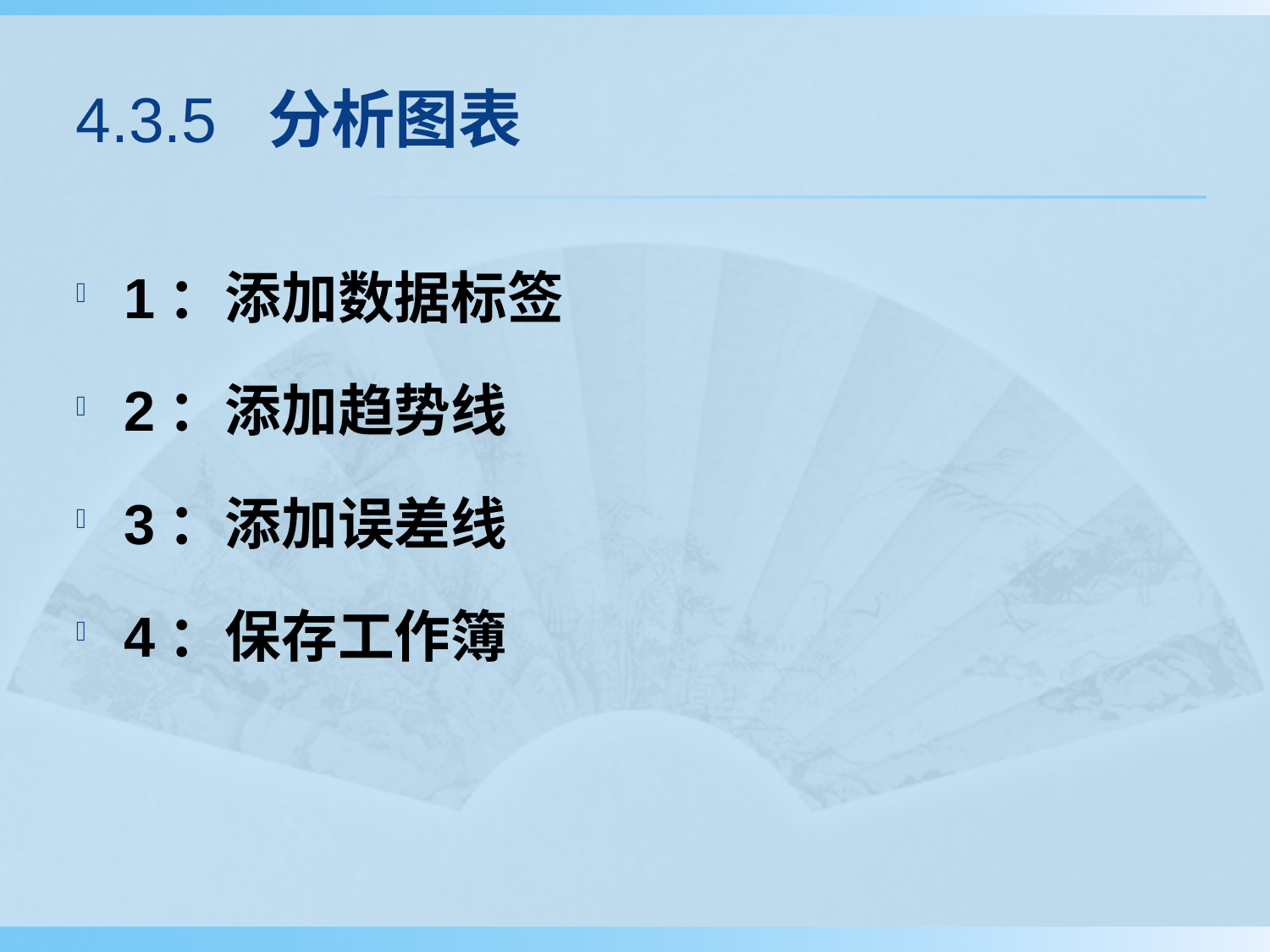

# 4.3.5  分析图表
1：添加数据标签
2：添加趋势线
3：添加误差线
4：保存工作簿